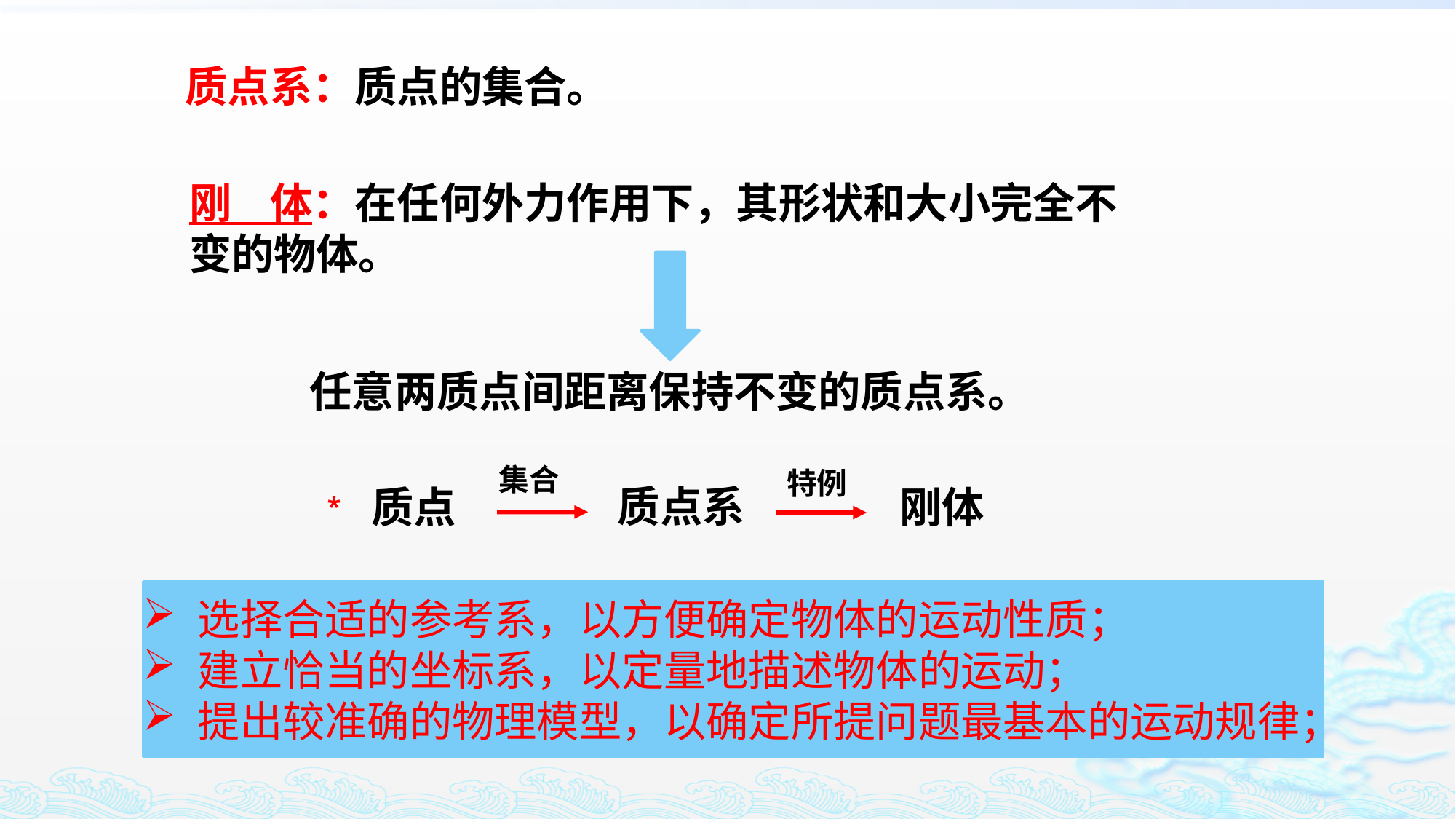

质点系：质点的集合。
刚    体：在任何外力作用下，其形状和大小完全不变的物体。

任意两质点间距离保持不变的质点系。
集合
特例
质点系
刚体
质点
*

选择合适的参考系，以方便确定物体的运动性质；
建立恰当的坐标系，以定量地描述物体的运动；
提出较准确的物理模型，以确定所提问题最基本的运动规律；